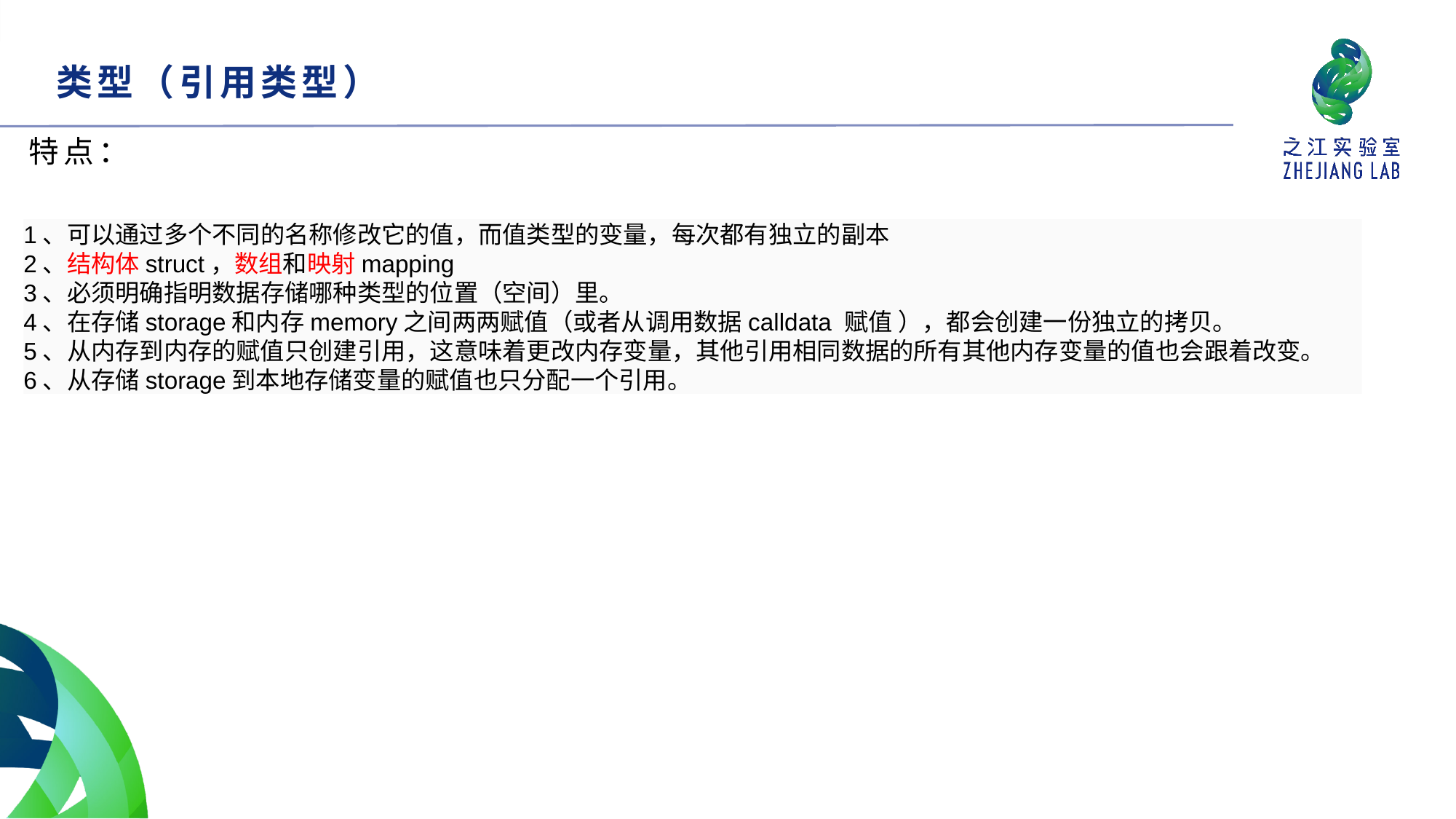

类型（引用类型）

特点：
1、可以通过多个不同的名称修改它的值，而值类型的变量，每次都有独立的副本
2、结构体struct，数组和映射mapping
3、必须明确指明数据存储哪种类型的位置（空间）里。
4、在存储storage和内存memory之间两两赋值（或者从调用数据calldata 赋值 ），都会创建一份独立的拷贝。
5、从内存到内存的赋值只创建引用，这意味着更改内存变量，其他引用相同数据的所有其他内存变量的值也会跟着改变。
6、从存储storage到本地存储变量的赋值也只分配一个引用。